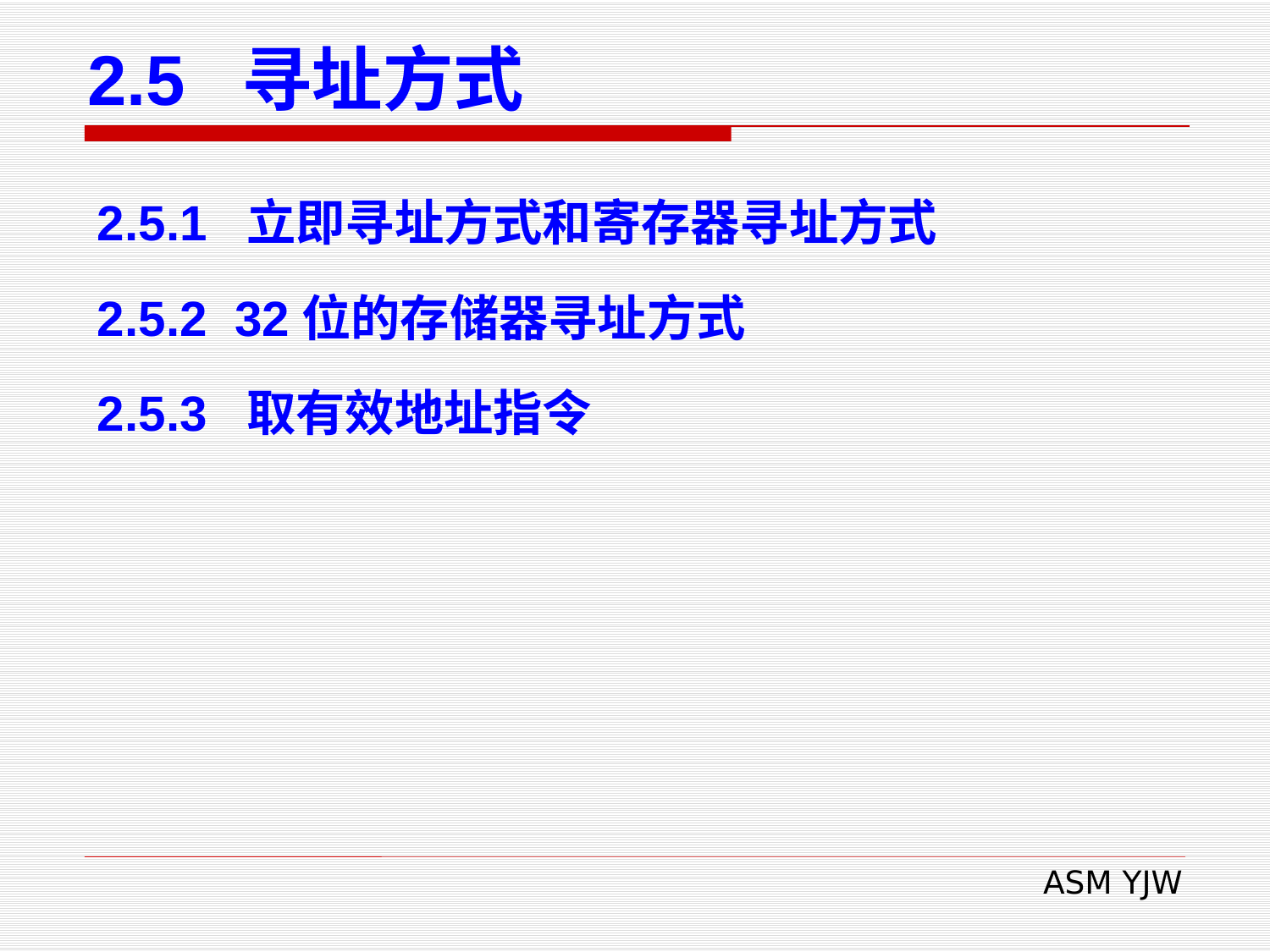

# 2.5  寻址方式
2.5.1  立即寻址方式和寄存器寻址方式
2.5.2  32位的存储器寻址方式
2.5.3  取有效地址指令